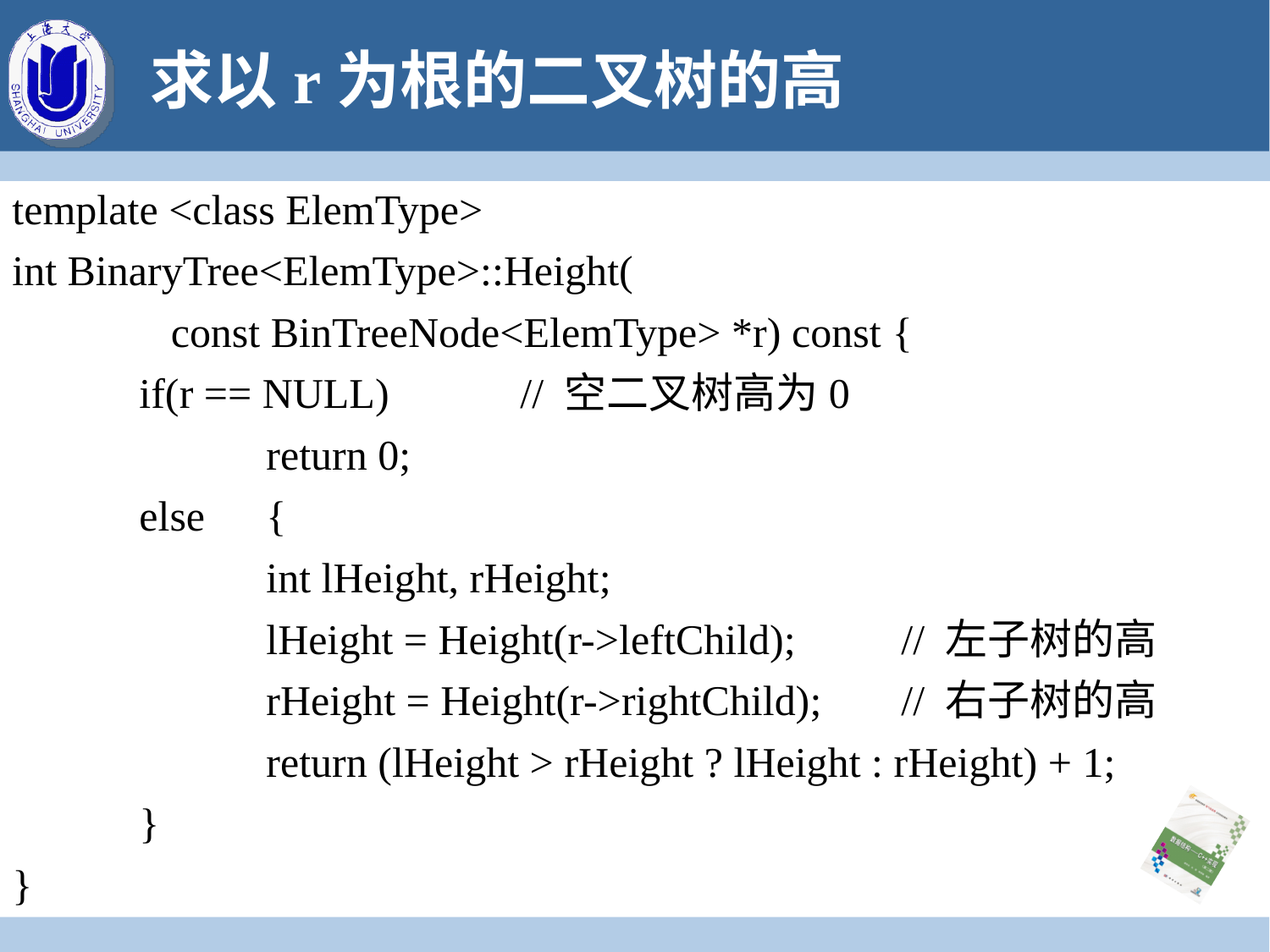

# 求以r为根的二叉树的高
template <class ElemType>
int BinaryTree<ElemType>::Height(
               const BinTreeNode<ElemType> *r) const {
	if(r == NULL) 	// 空二叉树高为0
		return 0;
	else	{
		int lHeight, rHeight;
		lHeight = Height(r->leftChild);	// 左子树的高
		rHeight = Height(r->rightChild);	// 右子树的高
		return (lHeight > rHeight ? lHeight : rHeight) + 1;
	}
}